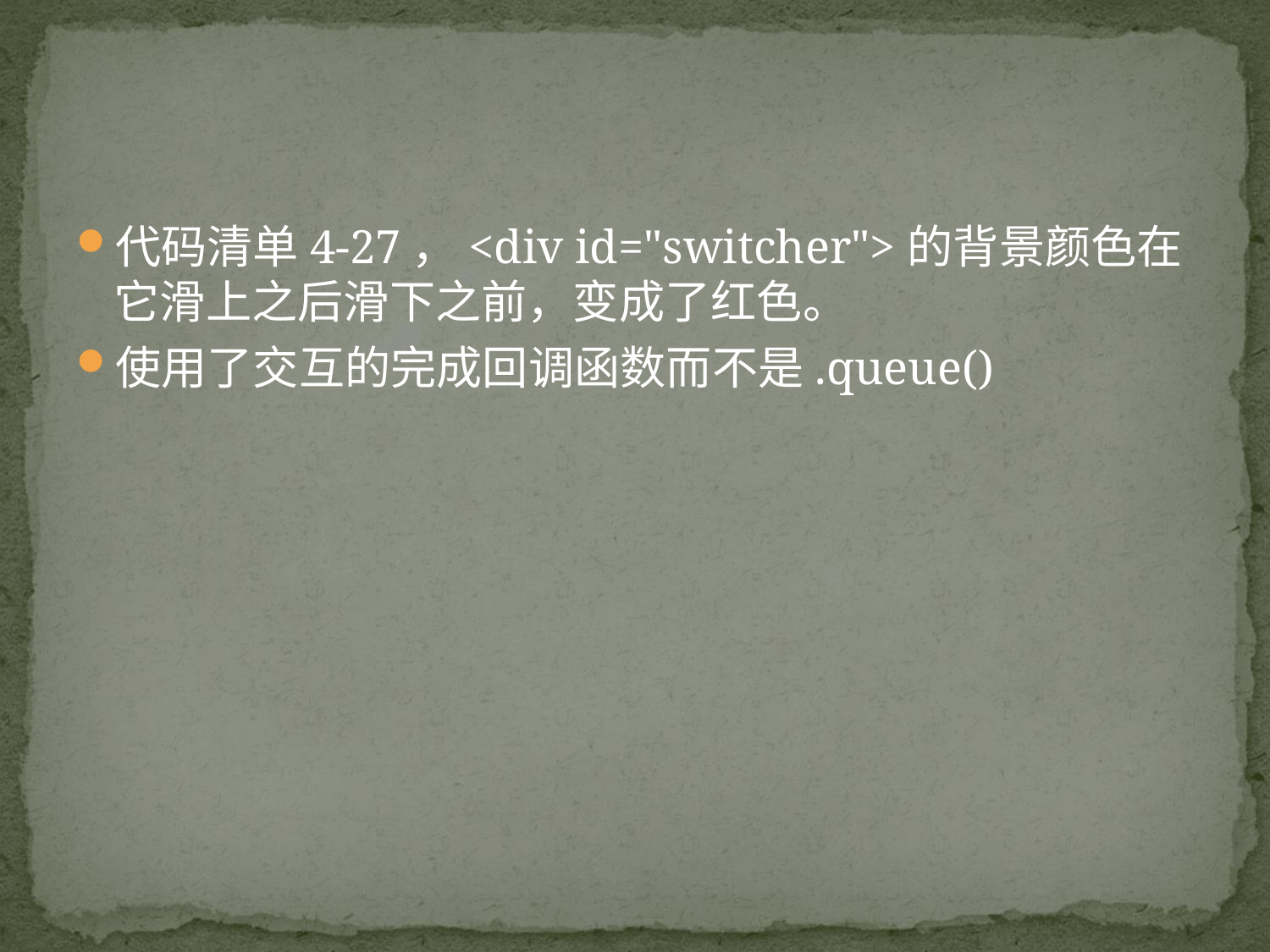

#
代码清单4-27，<div id="switcher">的背景颜色在它滑上之后滑下之前，变成了红色。
使用了交互的完成回调函数而不是.queue()